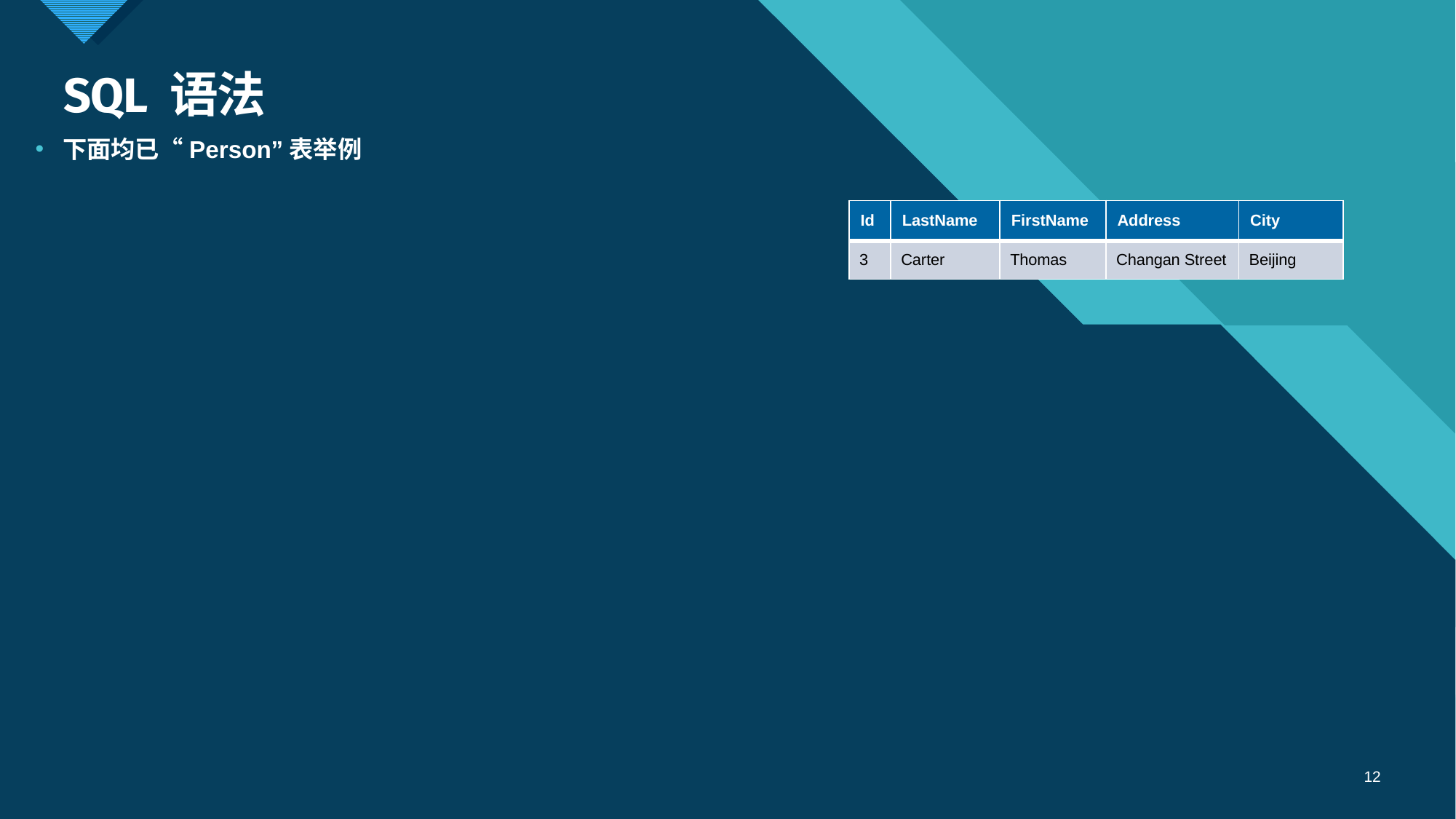

# SQL 语法
下面均已“Person”表举例
| Id | LastName | FirstName | Address | City |
| --- | --- | --- | --- | --- |
| 3 | Carter | Thomas | Changan Street | Beijing |
12